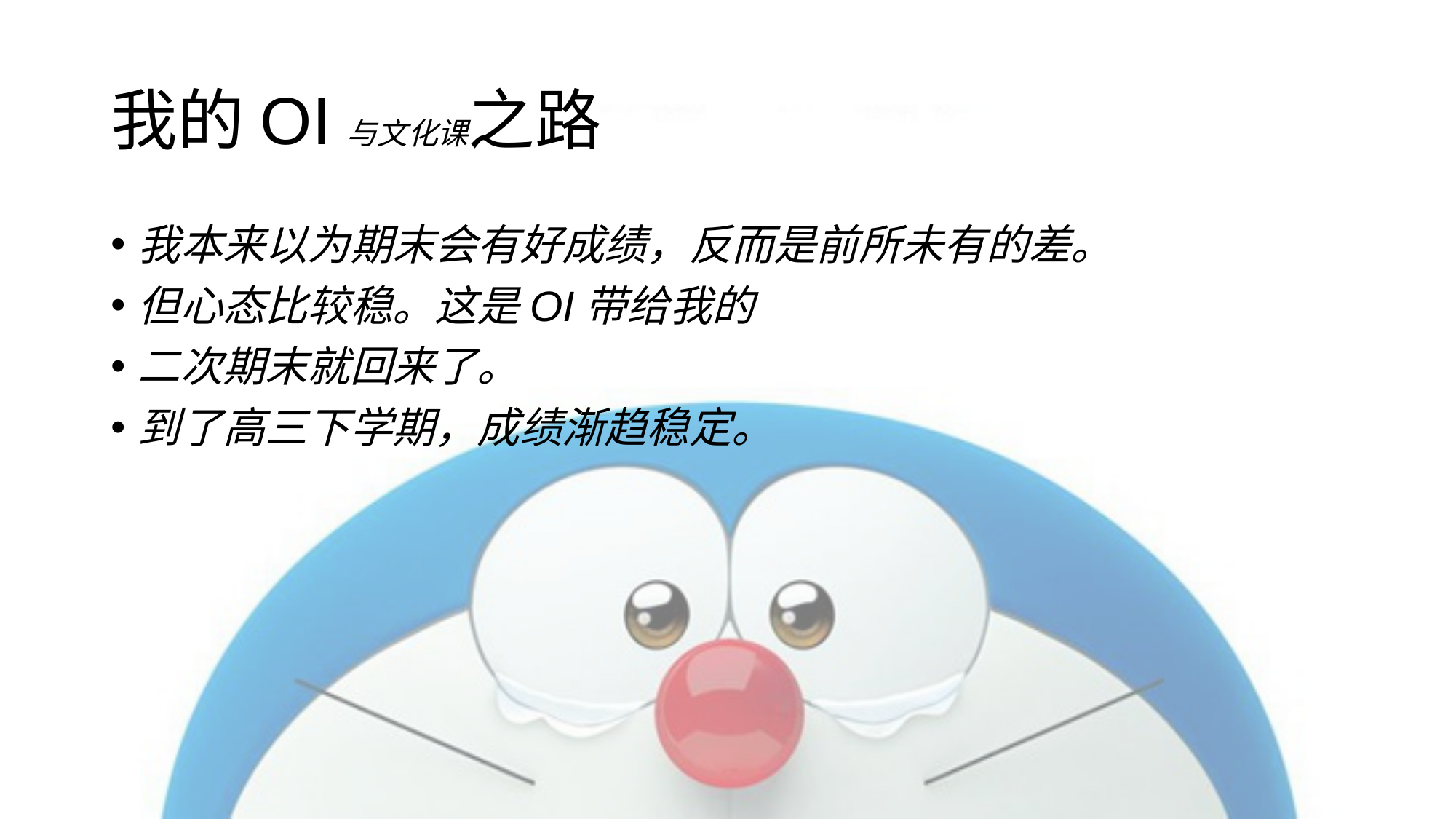

# 我的OI与文化课之路
我本来以为期末会有好成绩，反而是前所未有的差。
但心态比较稳。这是OI带给我的
二次期末就回来了。
到了高三下学期，成绩渐趋稳定。